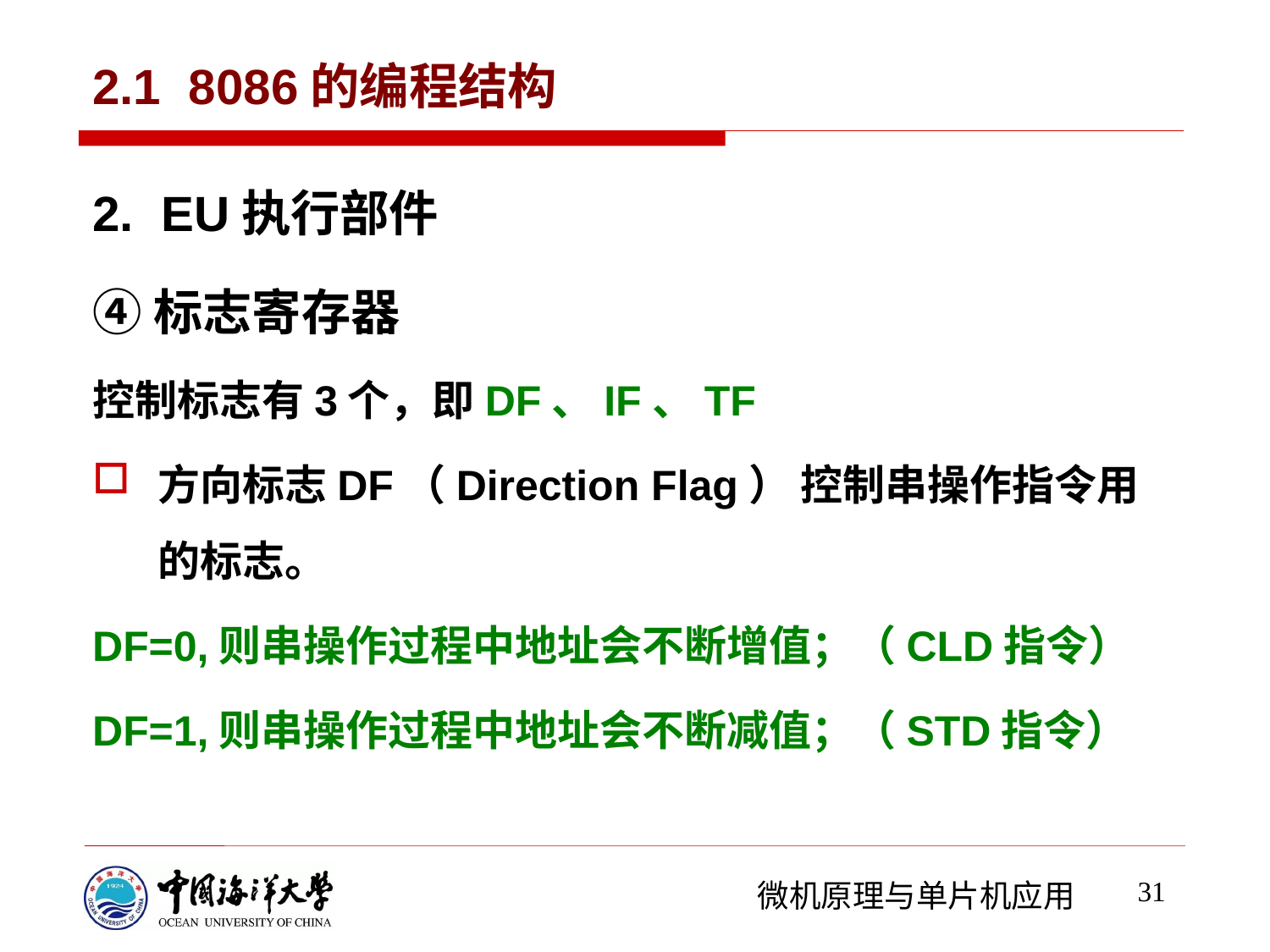

# 2.1  8086的编程结构
2.  EU执行部件
④标志寄存器
控制标志有3个，即DF、IF、TF
方向标志DF（Direction Flag） 控制串操作指令用的标志。
DF=0,则串操作过程中地址会不断增值；（CLD指令）
DF=1,则串操作过程中地址会不断减值；（STD指令）
31